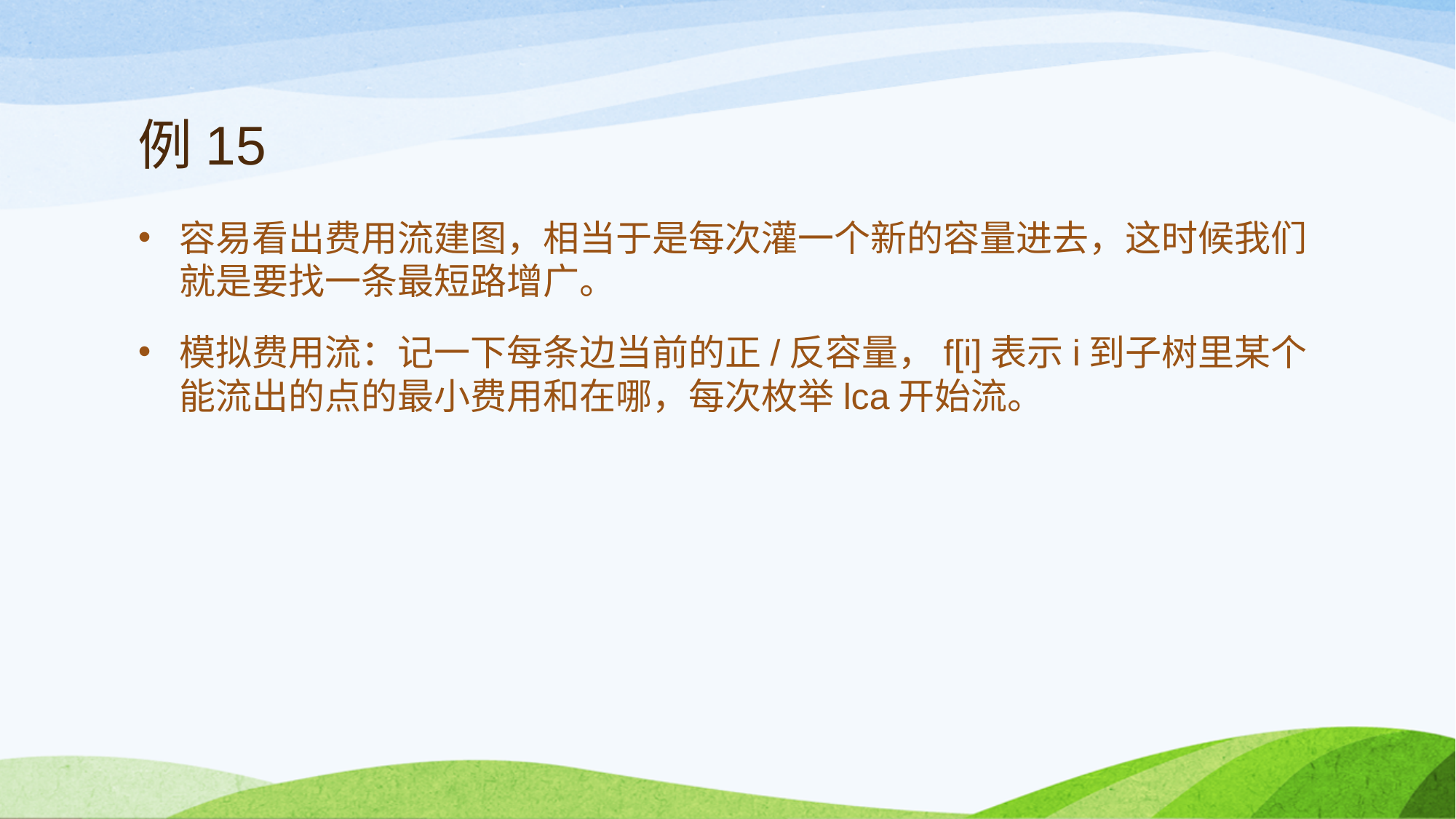

# 例15
容易看出费用流建图，相当于是每次灌一个新的容量进去，这时候我们就是要找一条最短路增广。
模拟费用流：记一下每条边当前的正/反容量，f[i]表示i到子树里某个能流出的点的最小费用和在哪，每次枚举lca开始流。